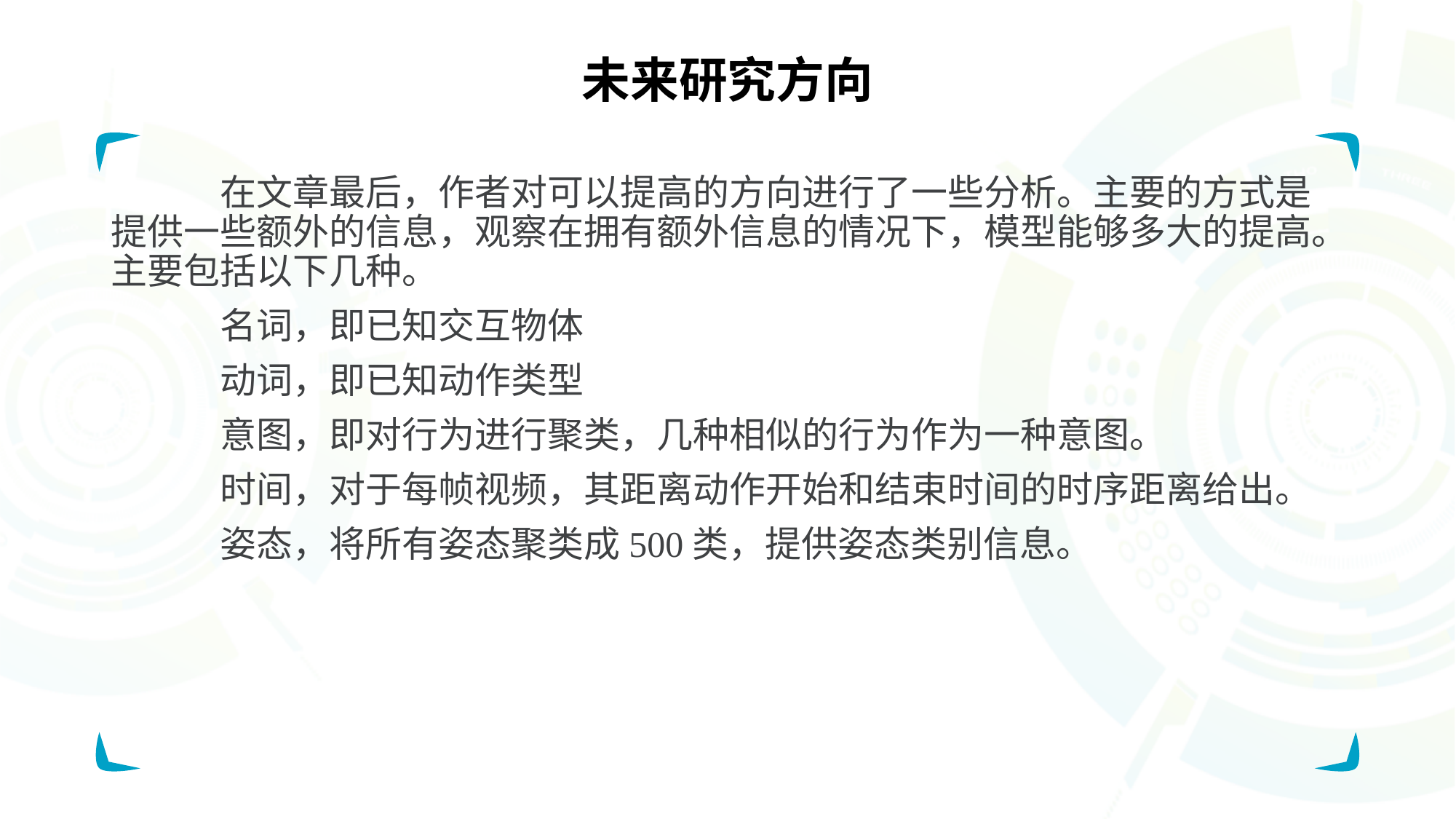

# 未来研究方向

	在文章最后，作者对可以提高的方向进行了一些分析。主要的方式是提供一些额外的信息，观察在拥有额外信息的情况下，模型能够多大的提高。主要包括以下几种。
	名词，即已知交互物体
	动词，即已知动作类型
	意图，即对行为进行聚类，几种相似的行为作为一种意图。
	时间，对于每帧视频，其距离动作开始和结束时间的时序距离给出。
	姿态，将所有姿态聚类成500类，提供姿态类别信息。